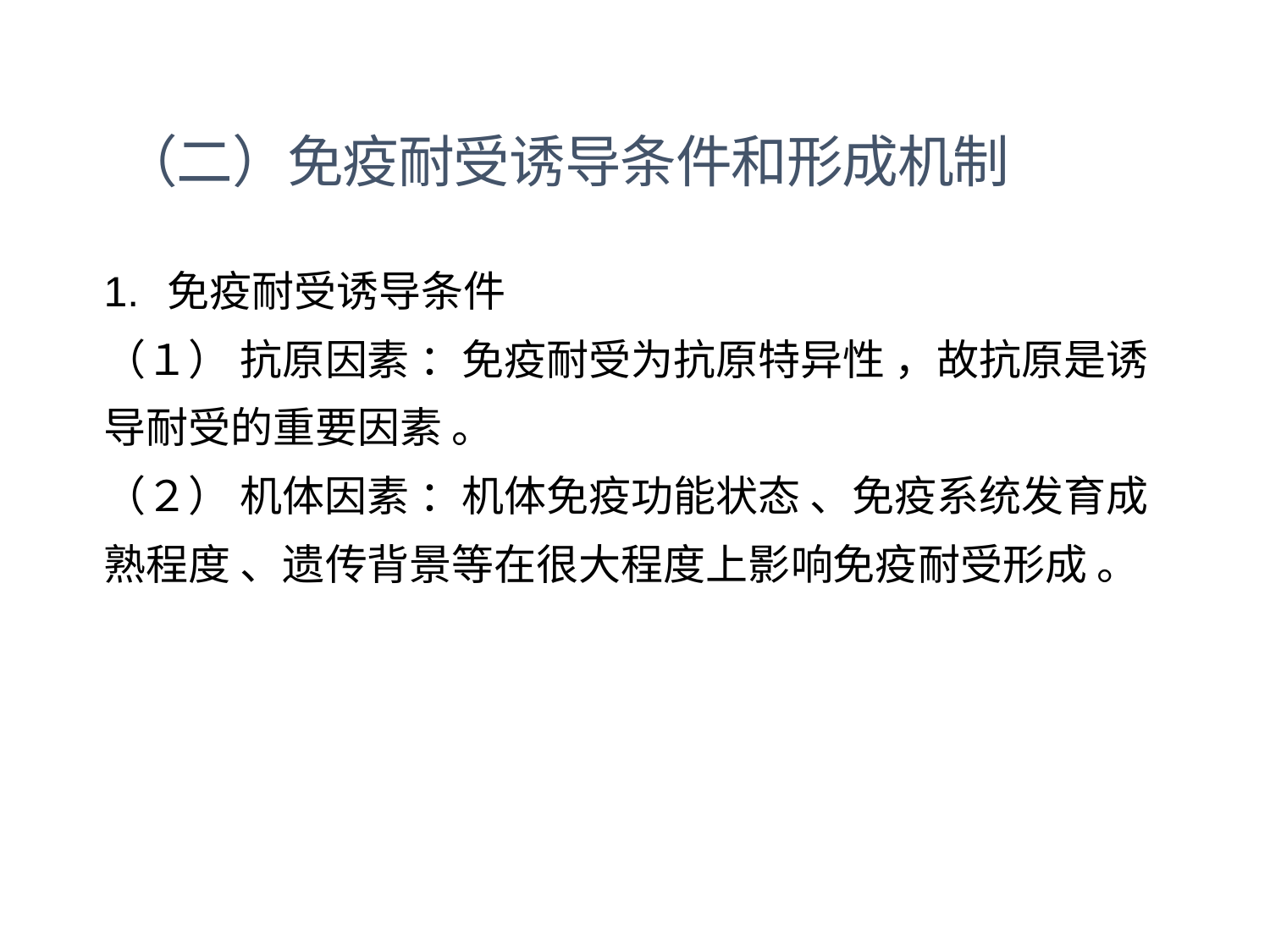

（二）免疫耐受诱导条件和形成机制
免疫耐受诱导条件
（１） 抗原因素 ：免疫耐受为抗原特异性 ，故抗原是诱
导耐受的重要因素 。
（２） 机体因素 ：机体免疫功能状态 、免疫系统发育成
熟程度 、遗传背景等在很大程度上影响免疫耐受形成 。